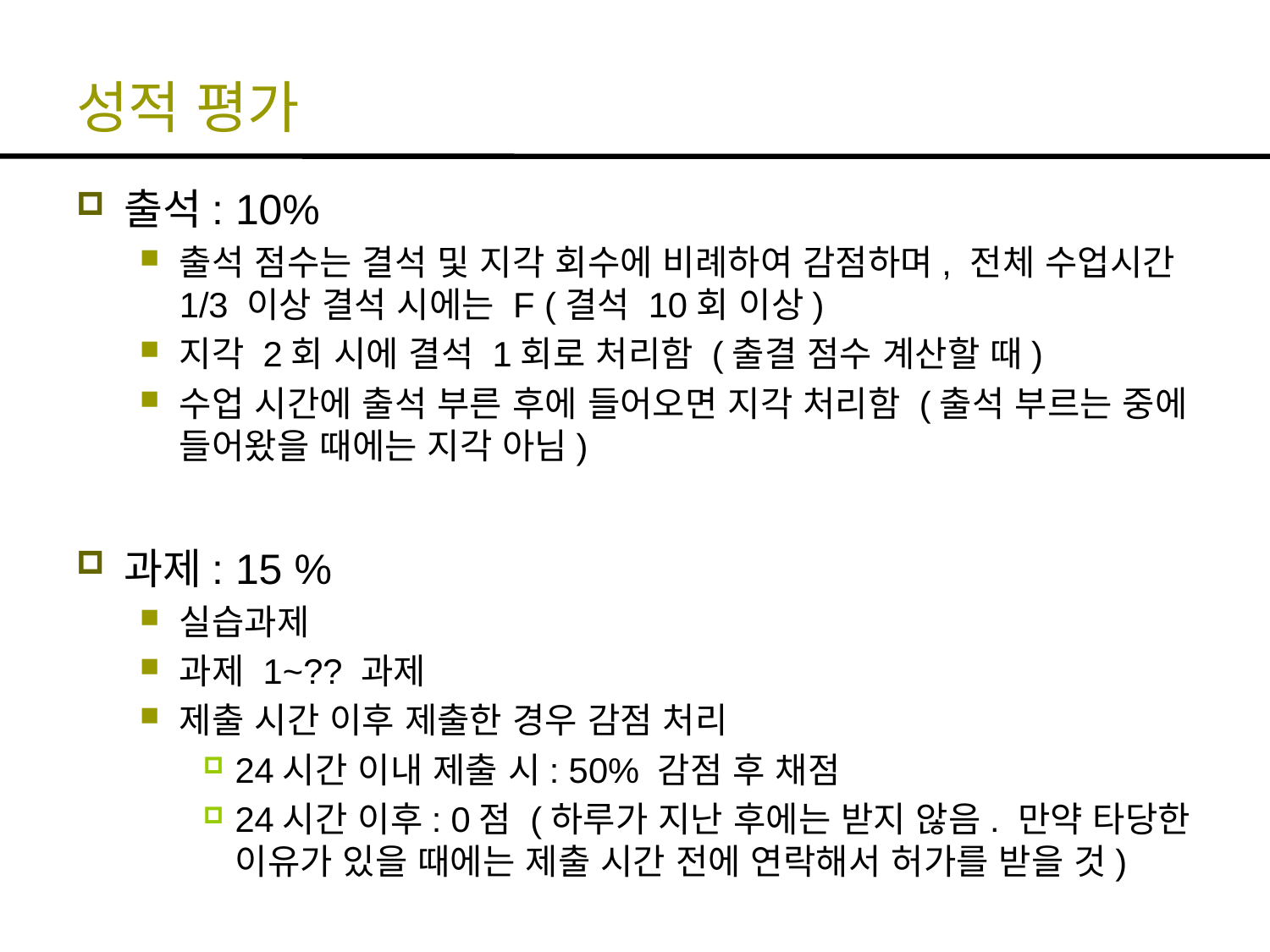

# 성적 평가
출석: 10%
출석 점수는 결석 및 지각 회수에 비례하여 감점하며, 전체 수업시간 1/3 이상 결석 시에는 F (결석 10회 이상)
지각 2회 시에 결석 1회로 처리함 (출결 점수 계산할 때)
수업 시간에 출석 부른 후에 들어오면 지각 처리함 (출석 부르는 중에 들어왔을 때에는 지각 아님)

과제: 15 %
실습과제
과제 1~?? 과제
제출 시간 이후 제출한 경우 감점 처리
24시간 이내 제출 시: 50% 감점 후 채점
24시간 이후: 0점 (하루가 지난 후에는 받지 않음. 만약 타당한 이유가 있을 때에는 제출 시간 전에 연락해서 허가를 받을 것)